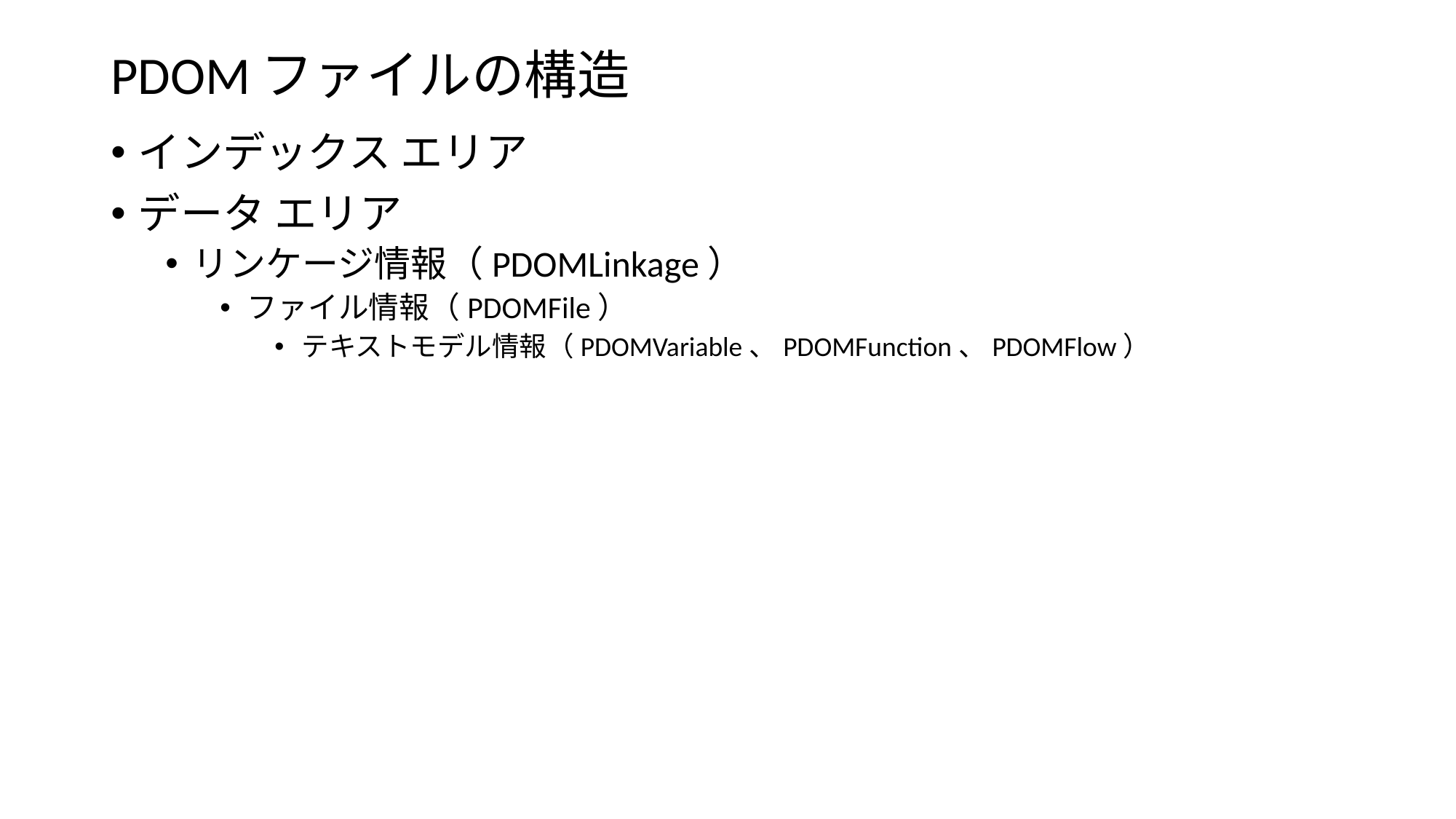

# PDOMファイルの構造
インデックス エリア
データ エリア
リンケージ情報（PDOMLinkage）
ファイル情報（PDOMFile）
テキストモデル情報（PDOMVariable、PDOMFunction、PDOMFlow）